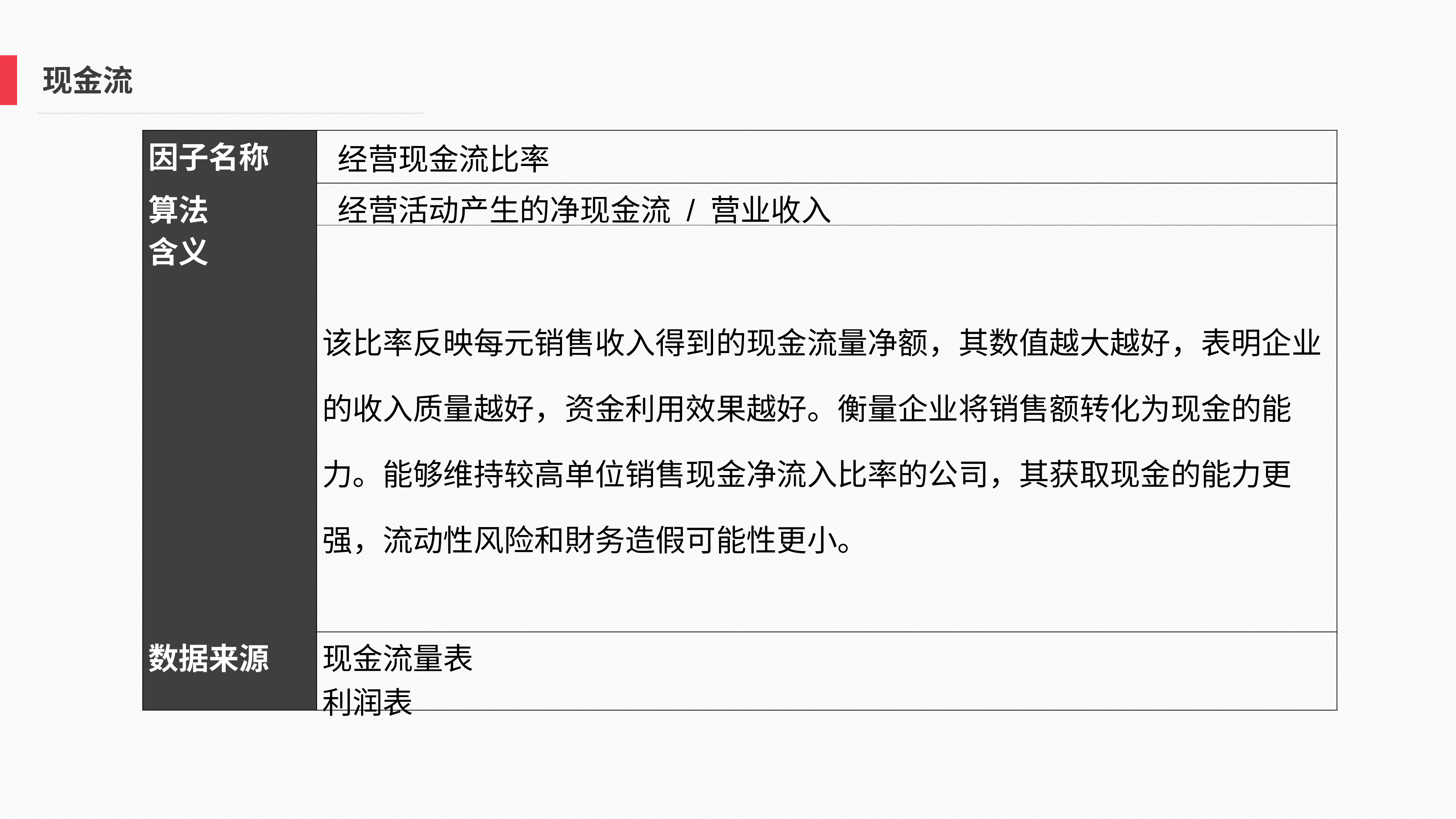

现金流
| 因子名称 | 经营现金流比率 |
| --- | --- |
| 算法 | 经营活动产生的净现金流 / 营业收入 |
| 含义 | 该比率反映每元销售收入得到的现金流量净额，其数值越大越好，表明企业的收入质量越好，资金利用效果越好。衡量企业将销售额转化为现金的能力。能够维持较高单位销售现金净流入比率的公司，其获取现金的能力更强，流动性风险和財务造假可能性更小。 |
| 数据来源 | 现金流量表 利润表 |